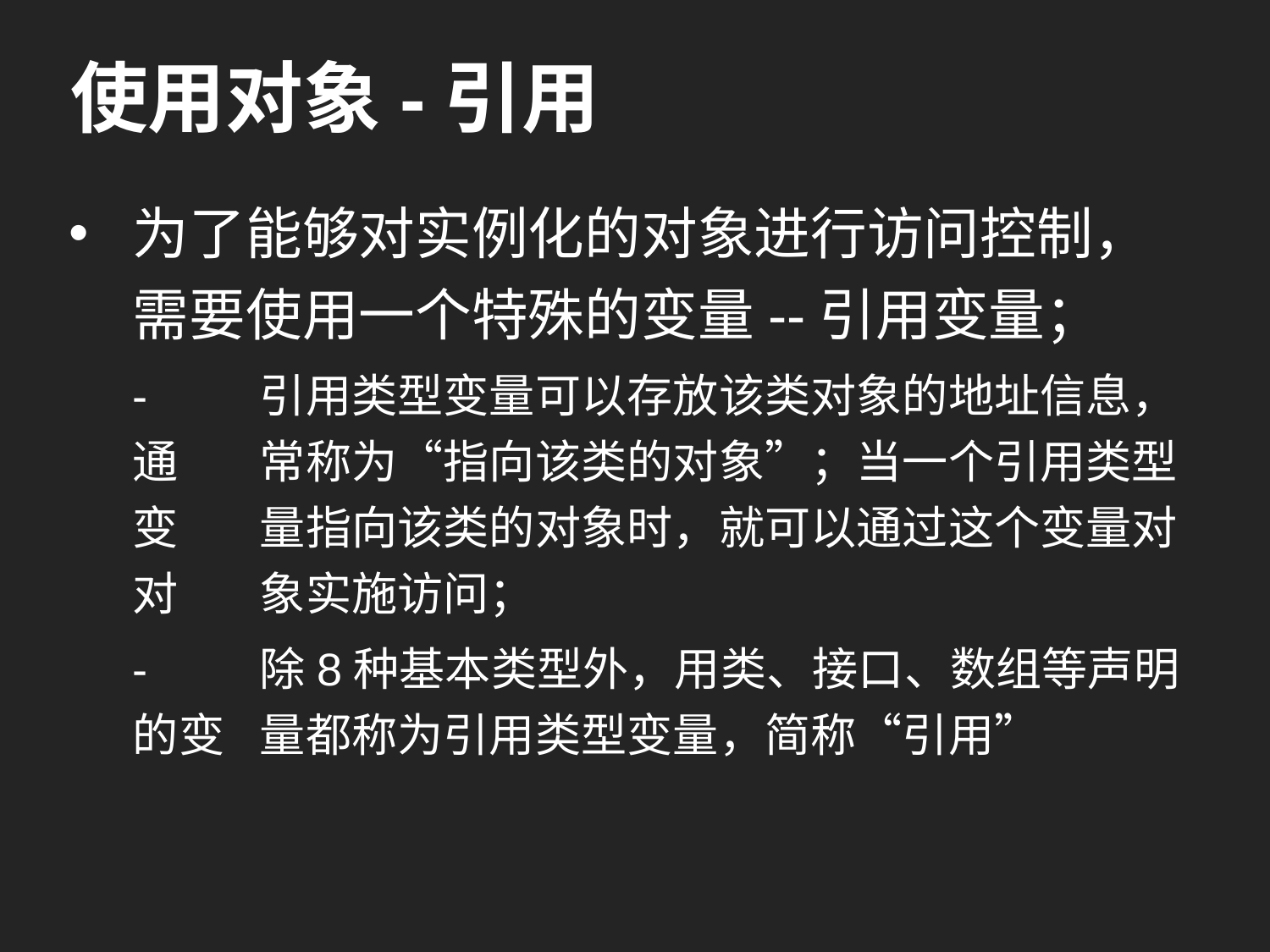

# 使用对象-引用
为了能够对实例化的对象进行访问控制，需要使用一个特殊的变量--引用变量；
- 	引用类型变量可以存放该类对象的地址信息，通	常称为“指向该类的对象”；当一个引用类型变	量指向该类的对象时，就可以通过这个变量对对	象实施访问；
-	除8种基本类型外，用类、接口、数组等声明的变	量都称为引用类型变量，简称“引用”